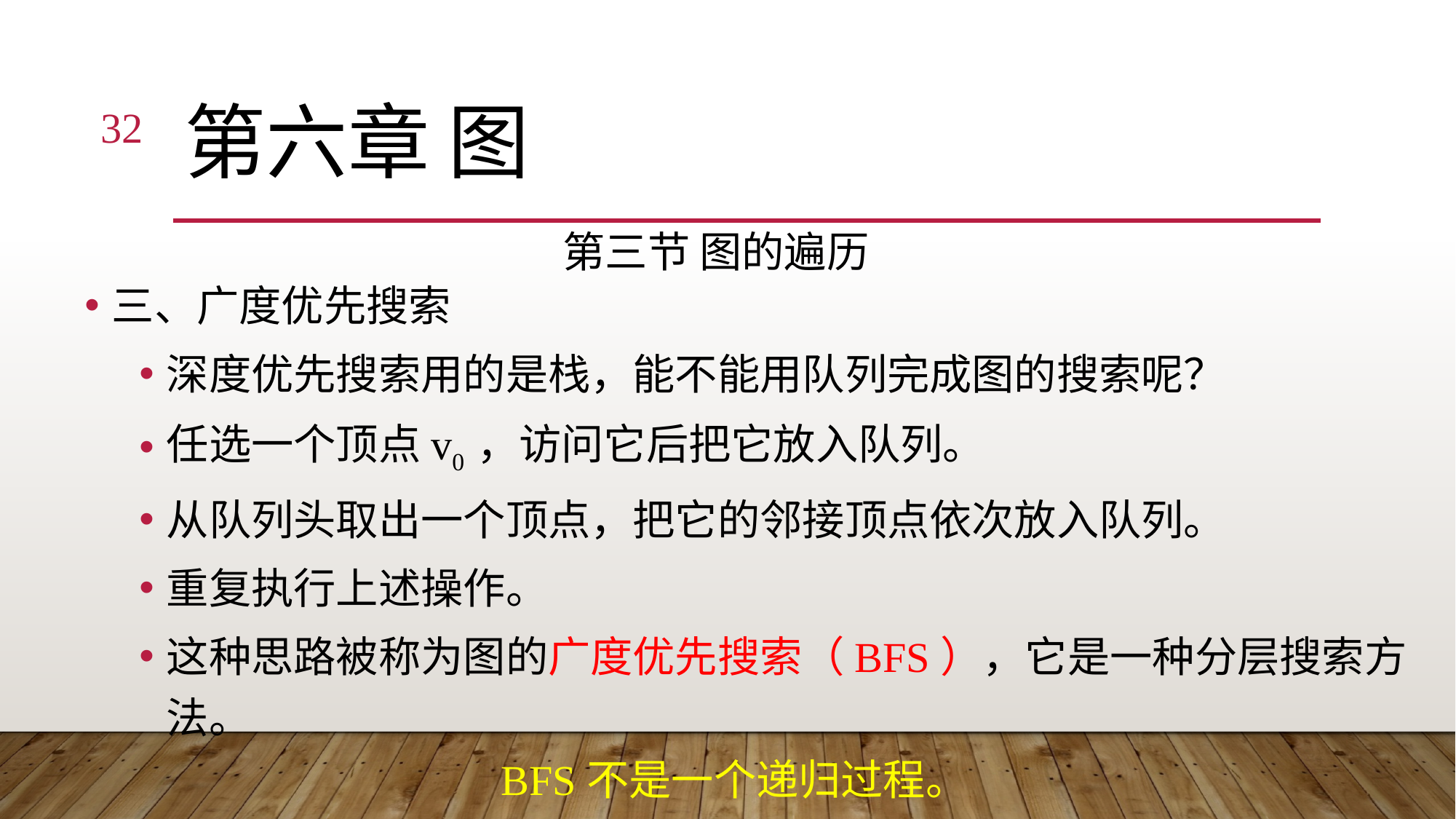

32
# 第六章 图
第三节 图的遍历
三、广度优先搜索
深度优先搜索用的是栈，能不能用队列完成图的搜索呢？
任选一个顶点v0 ，访问它后把它放入队列。
从队列头取出一个顶点，把它的邻接顶点依次放入队列。
重复执行上述操作。
这种思路被称为图的广度优先搜索（BFS），它是一种分层搜索方法。

BFS不是一个递归过程。